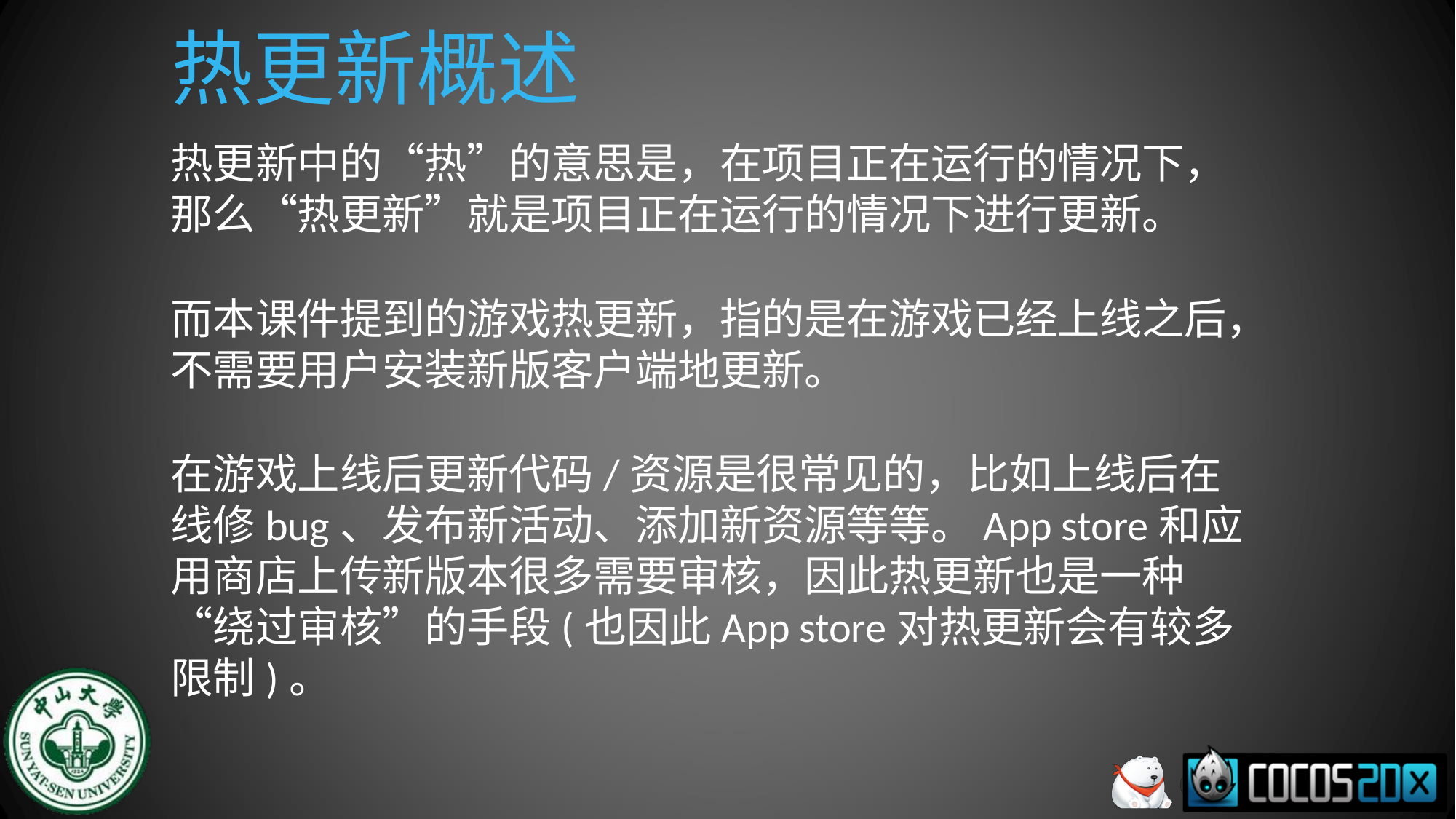

# 热更新概述
热更新中的“热”的意思是，在项目正在运行的情况下，那么“热更新”就是项目正在运行的情况下进行更新。

而本课件提到的游戏热更新，指的是在游戏已经上线之后，不需要用户安装新版客户端地更新。

在游戏上线后更新代码/资源是很常见的，比如上线后在线修bug、发布新活动、添加新资源等等。App store和应用商店上传新版本很多需要审核，因此热更新也是一种“绕过审核”的手段(也因此App store对热更新会有较多限制)。